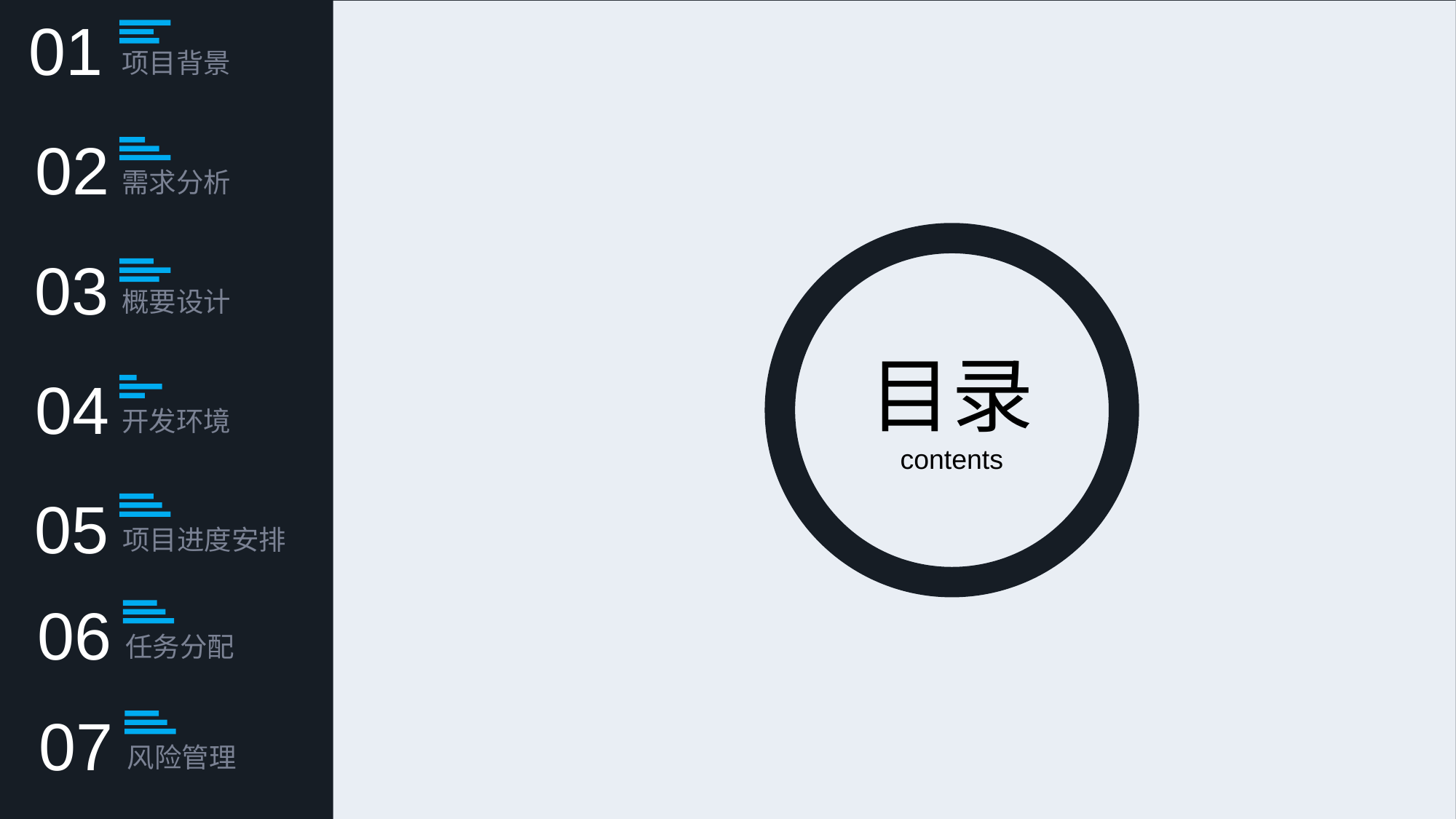

01

项目背景
02

需求分析
03

概要设计
04

开发环境
05

项目进度安排
06

任务分配
07

风险管理

目录
contents